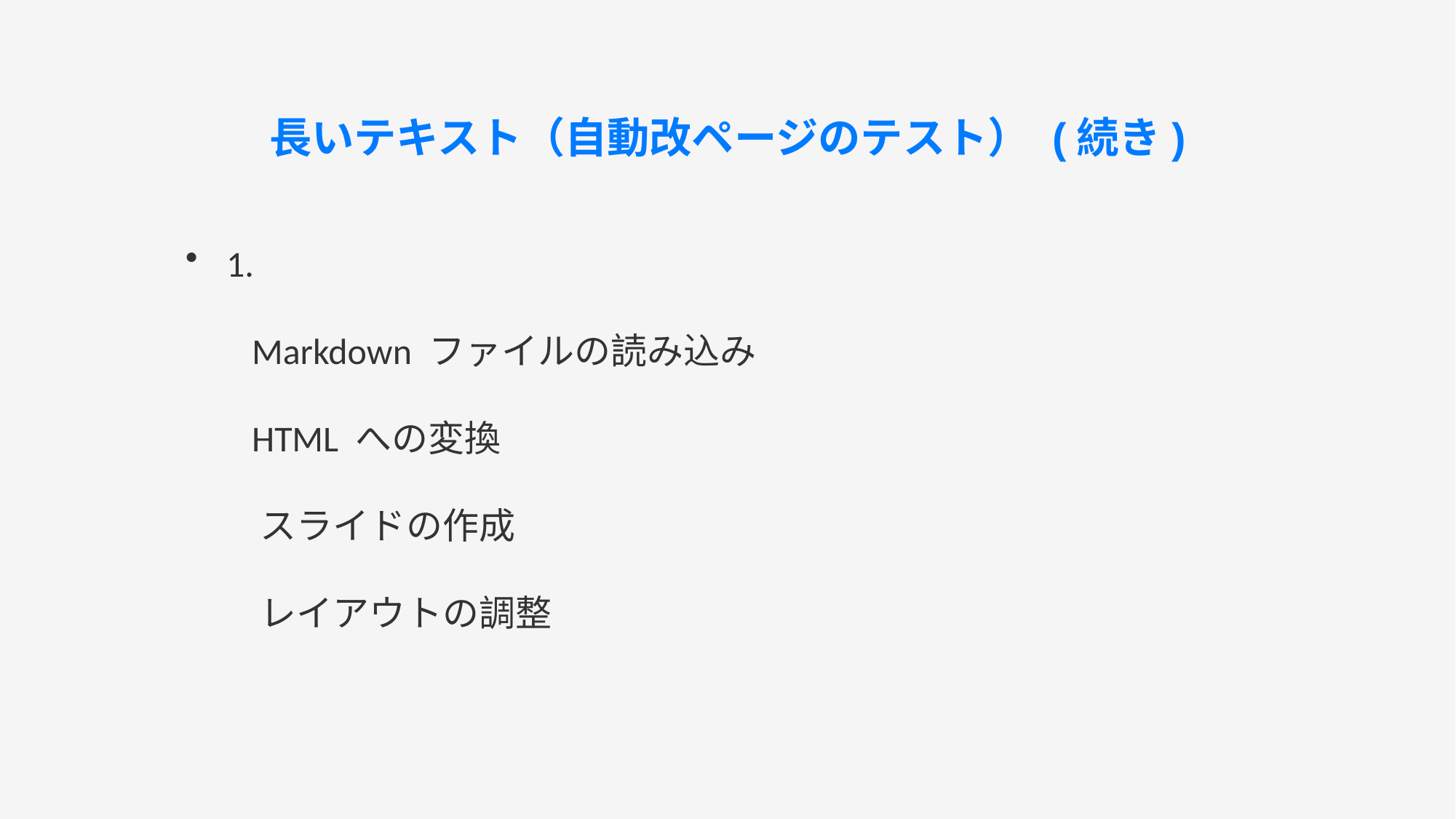

長いテキスト（自動改ページのテスト） (続き)
1.
 Markdown ファイルの読み込み
 HTML への変換
 スライドの作成
 レイアウトの調整